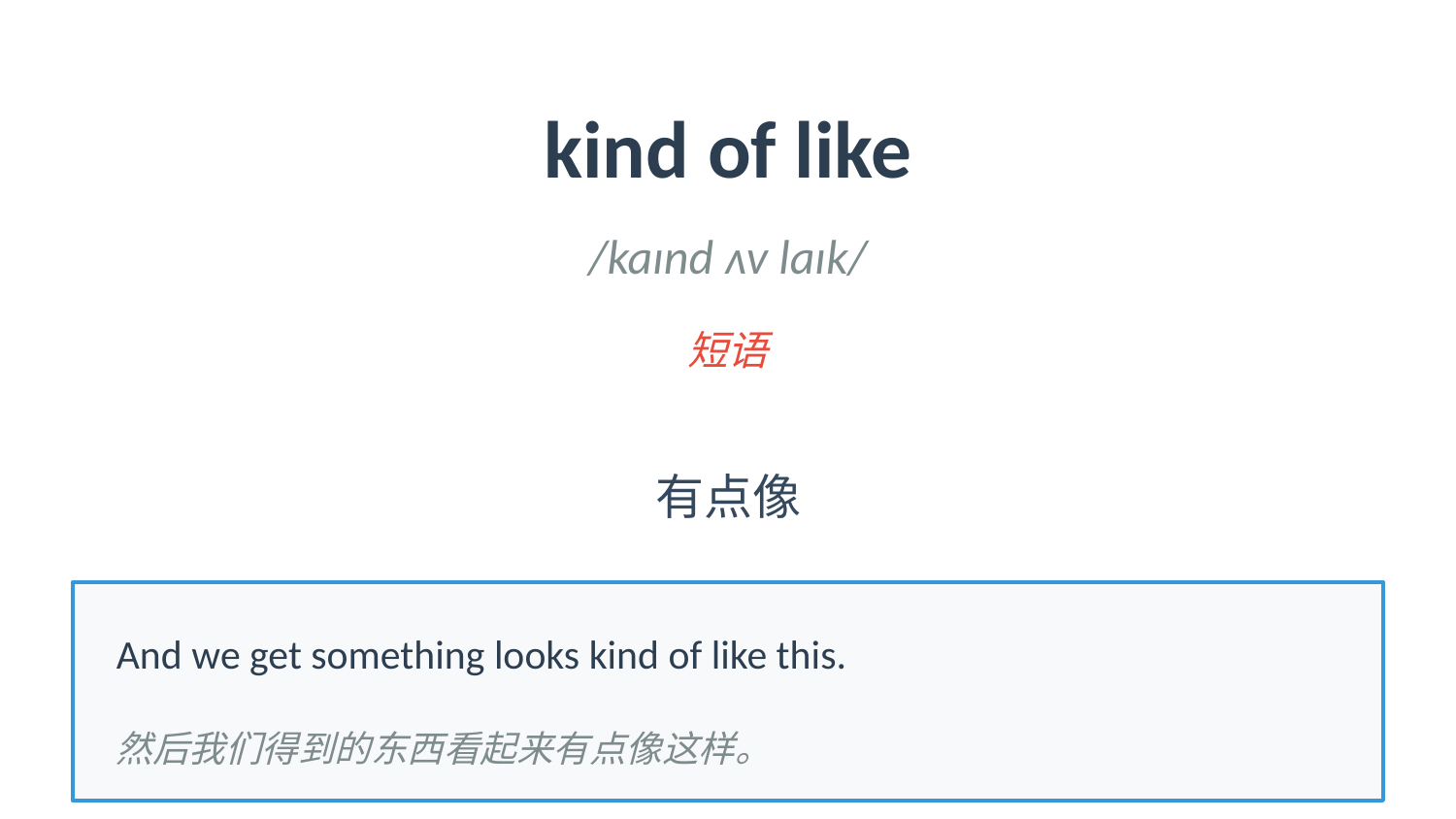

kind of like
/kaɪnd ʌv laɪk/
短语
有点像

And we get something looks kind of like this.

然后我们得到的东西看起来有点像这样。